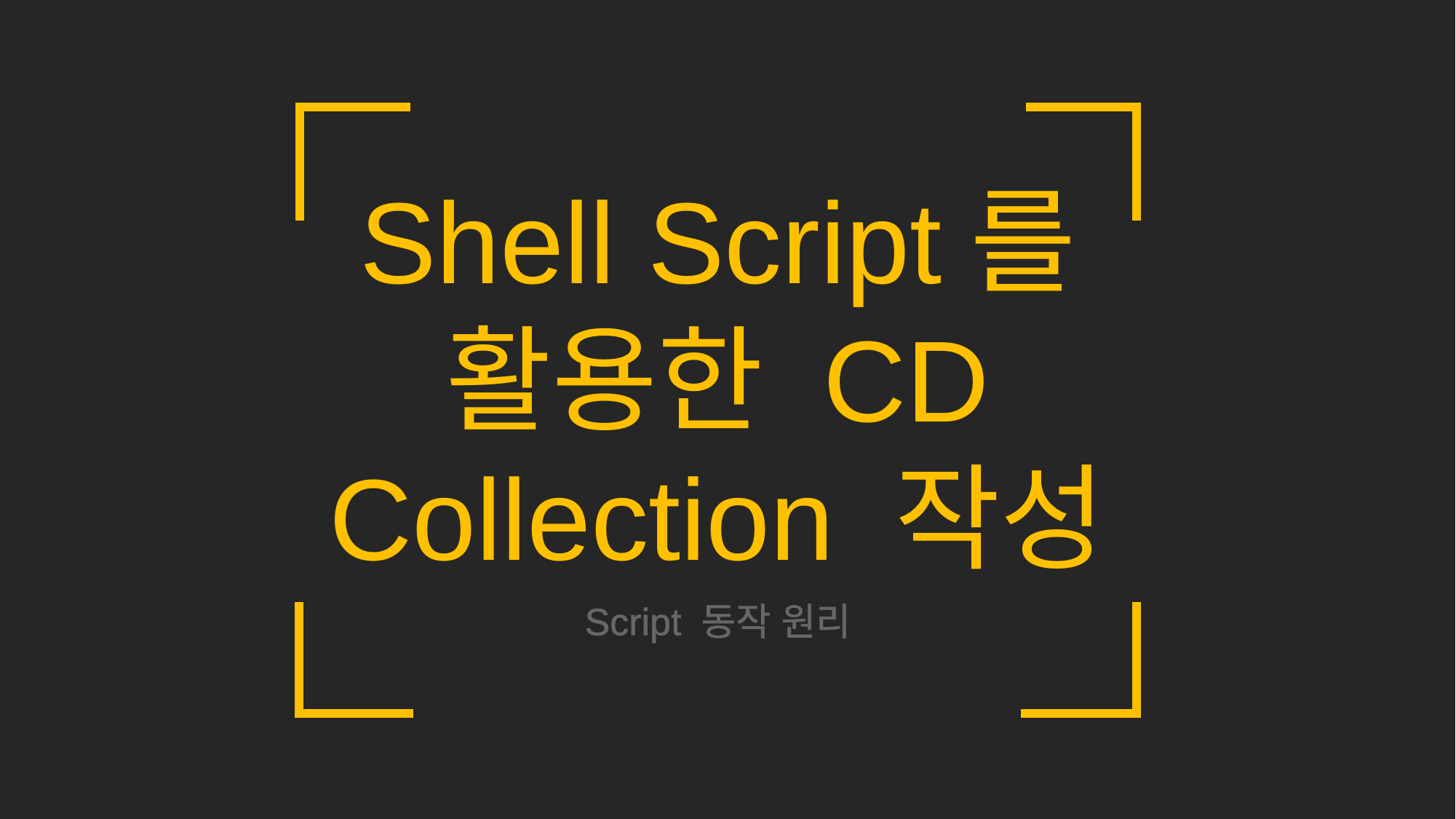

Shell Script를
활용한 CD
Collection 작성
Script 동작 원리